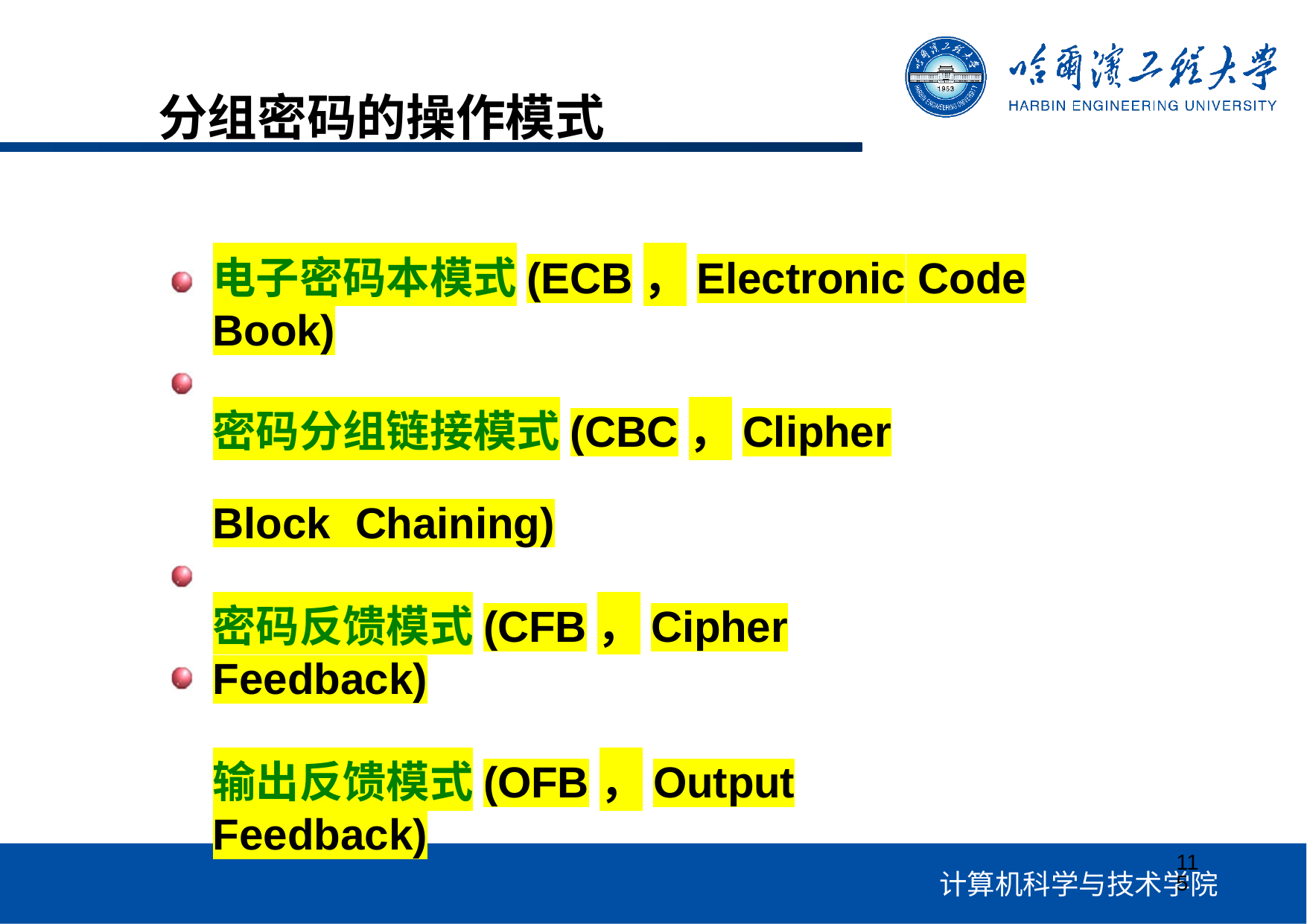

# 分组密码的操作模式
电子密码本模式(ECB，Electronic Code Book)
密码分组链接模式(CBC，Clipher Block  Chaining)

密码反馈模式(CFB，Cipher Feedback)

输出反馈模式(OFB，Output Feedback)

115